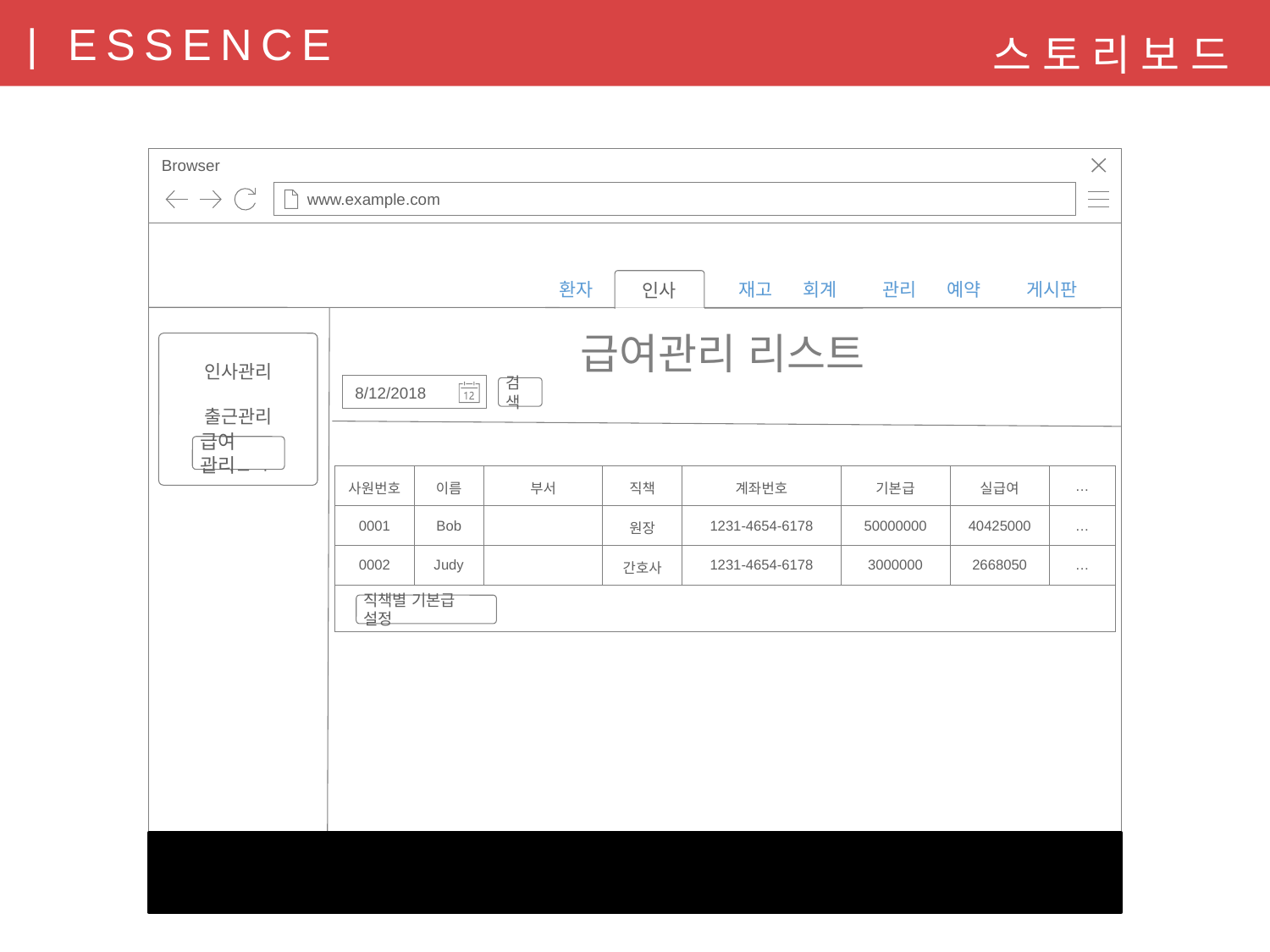

스토리보드
Browser

www.example.com

인사
환자
재고      회계         관리      예약         게시판

급여관리 리스트
인사관리
출근관리
급여관리
8/12/2018

검색
급여 관리
직책별 기본급 설정

| 사원번호 | 이름 | 부서 | 직책 | 계좌번호 | 기본급 | 실급여 | … |
| --- | --- | --- | --- | --- | --- | --- | --- |
| 0001 | Bob |  | 원장 | 1231-4654-6178 | 50000000 | 40425000 | … |
| 0002 | Judy |  | 간호사 | 1231-4654-6178 | 3000000 | 2668050 | … |
|  |  |  |  |  |  |  |  |